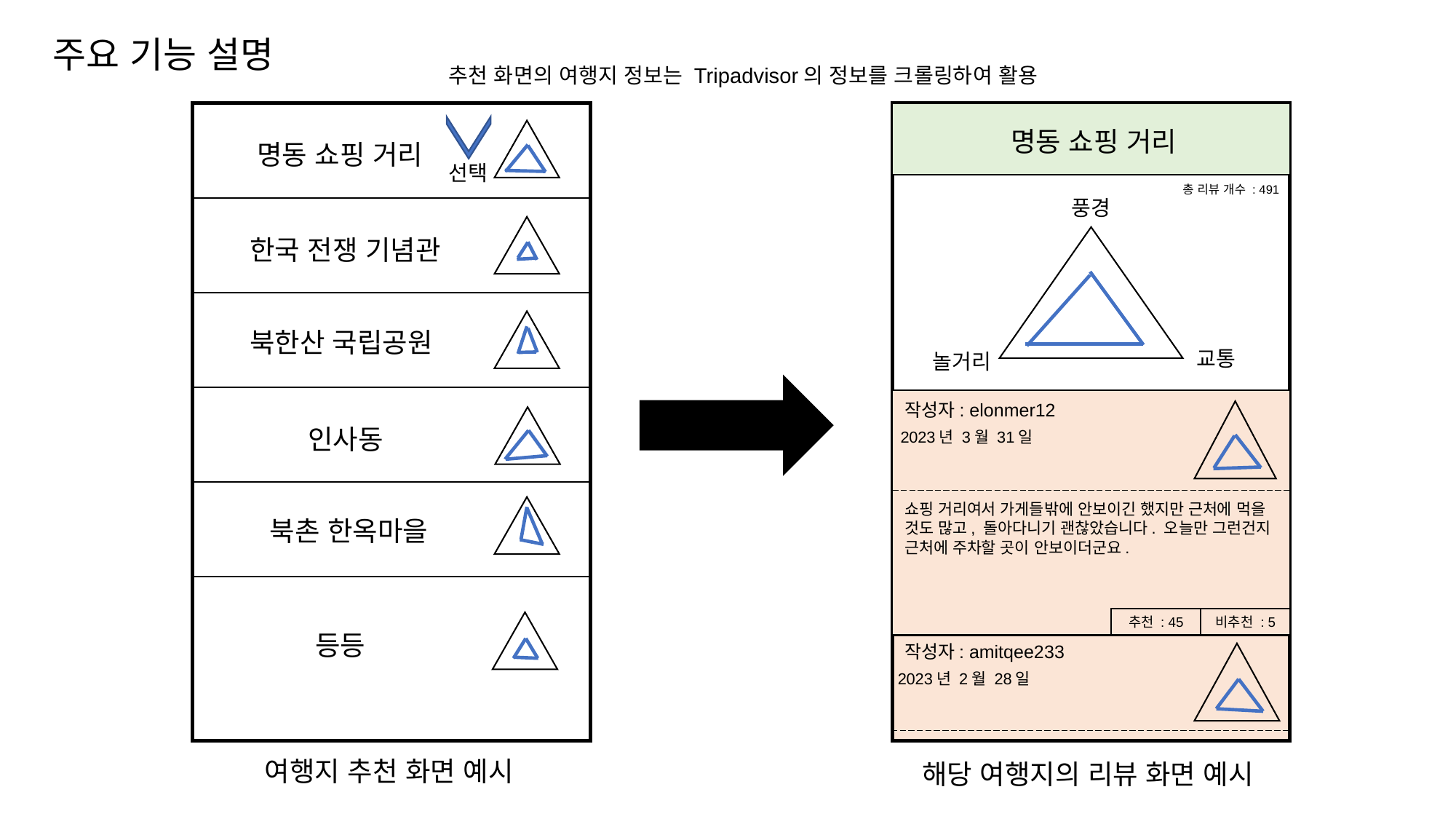

주요 기능 설명
추천 화면의 여행지 정보는 Tripadvisor의 정보를 크롤링하여 활용

선택
명동 쇼핑 거리

명동 쇼핑 거리
총 리뷰 개수 : 491
풍경

한국 전쟁 기념관

북한산 국립공원
교통
놀거리

작성자: elonmer12

인사동
2023년 3월 31일

쇼핑 거리여서 가게들밖에 안보이긴 했지만 근처에 먹을 것도 많고, 돌아다니기 괜찮았습니다. 오늘만 그런건지 근처에 주차할 곳이 안보이더군요.

북촌 한옥마을
추천 : 45
비추천 : 5

등등
작성자: amitqee233

2023년 2월 28일
여행지 추천 화면 예시
해당 여행지의 리뷰 화면 예시